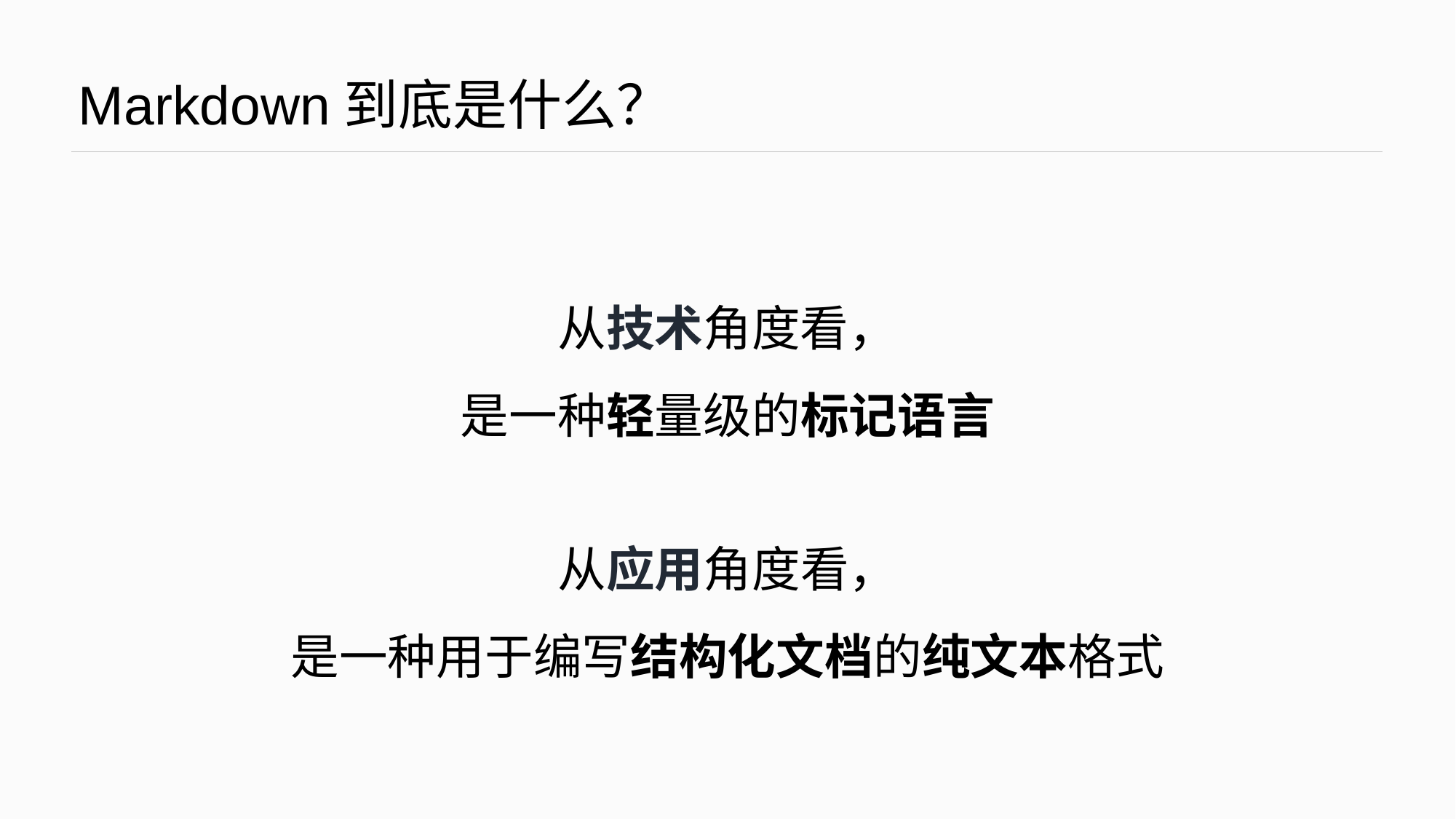

# Markdown到底是什么？
从技术角度看，
是一种轻量级的标记语言
从应用角度看，
是一种用于编写结构化文档的纯文本格式